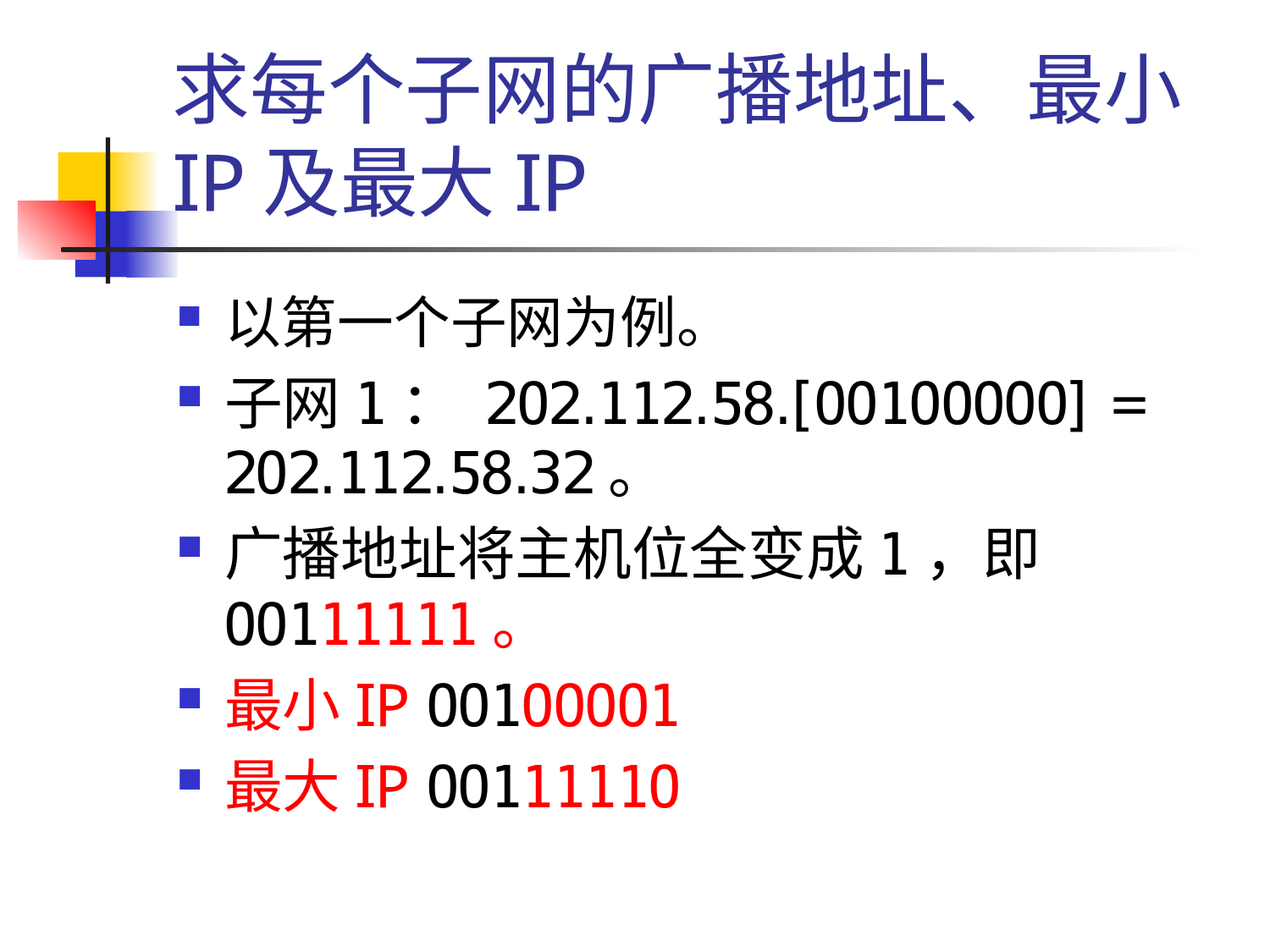

# 求每个子网的广播地址、最小IP及最大IP
以第一个子网为例。
子网1： 202.112.58.[00100000] = 202.112.58.32。
广播地址将主机位全变成1，即00111111。
最小IP 00100001
最大IP 00111110